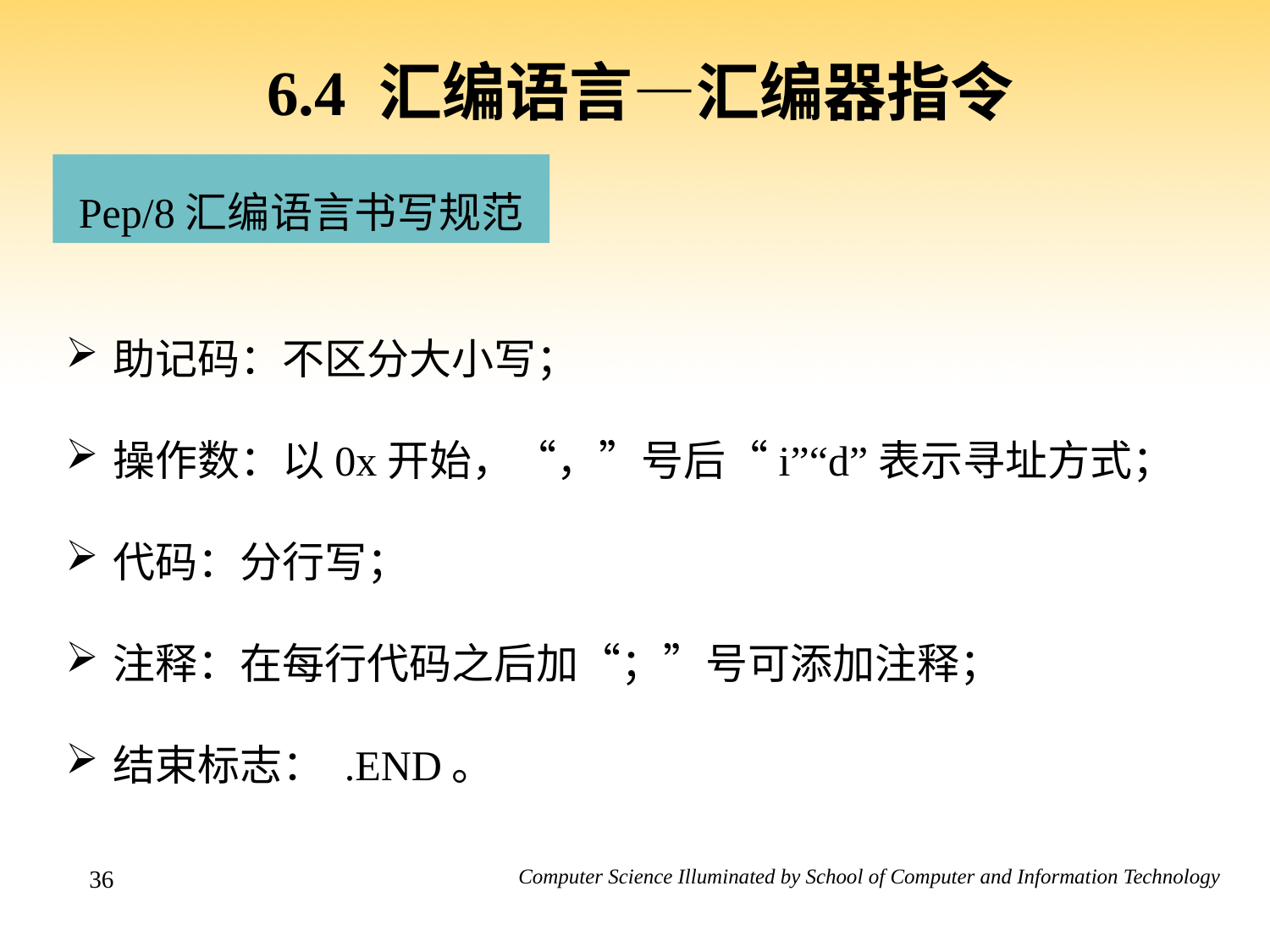

# 6.4 汇编语言—汇编器指令
Pep/8汇编语言书写规范
助记码：不区分大小写；
操作数：以0x开始，“，”号后“i”“d”表示寻址方式；
代码：分行写；
注释：在每行代码之后加“；”号可添加注释；
结束标志： .END。
36